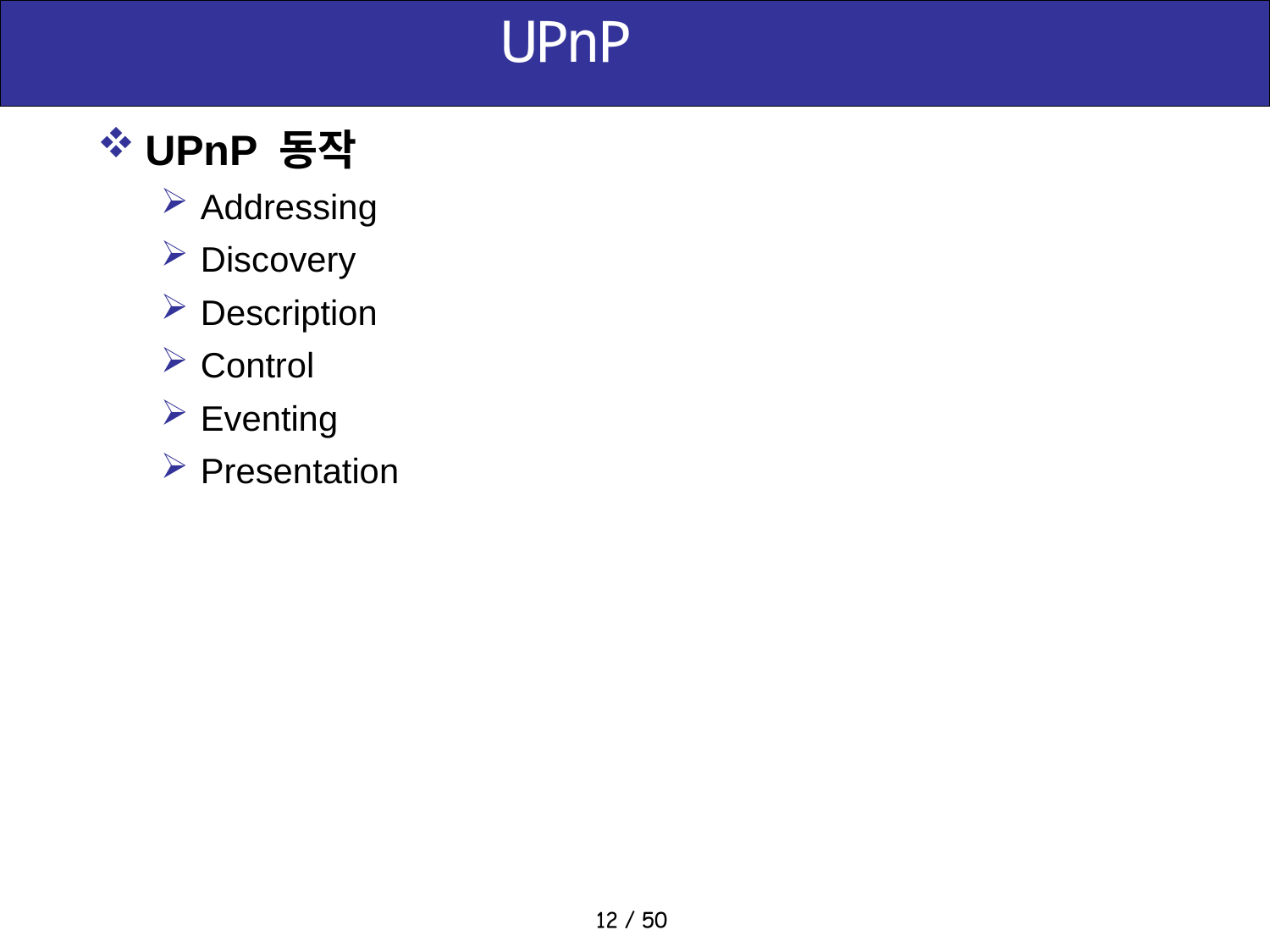

UPnP
UPnP 동작
Addressing
Discovery
Description
Control
Eventing
Presentation

12 / 50